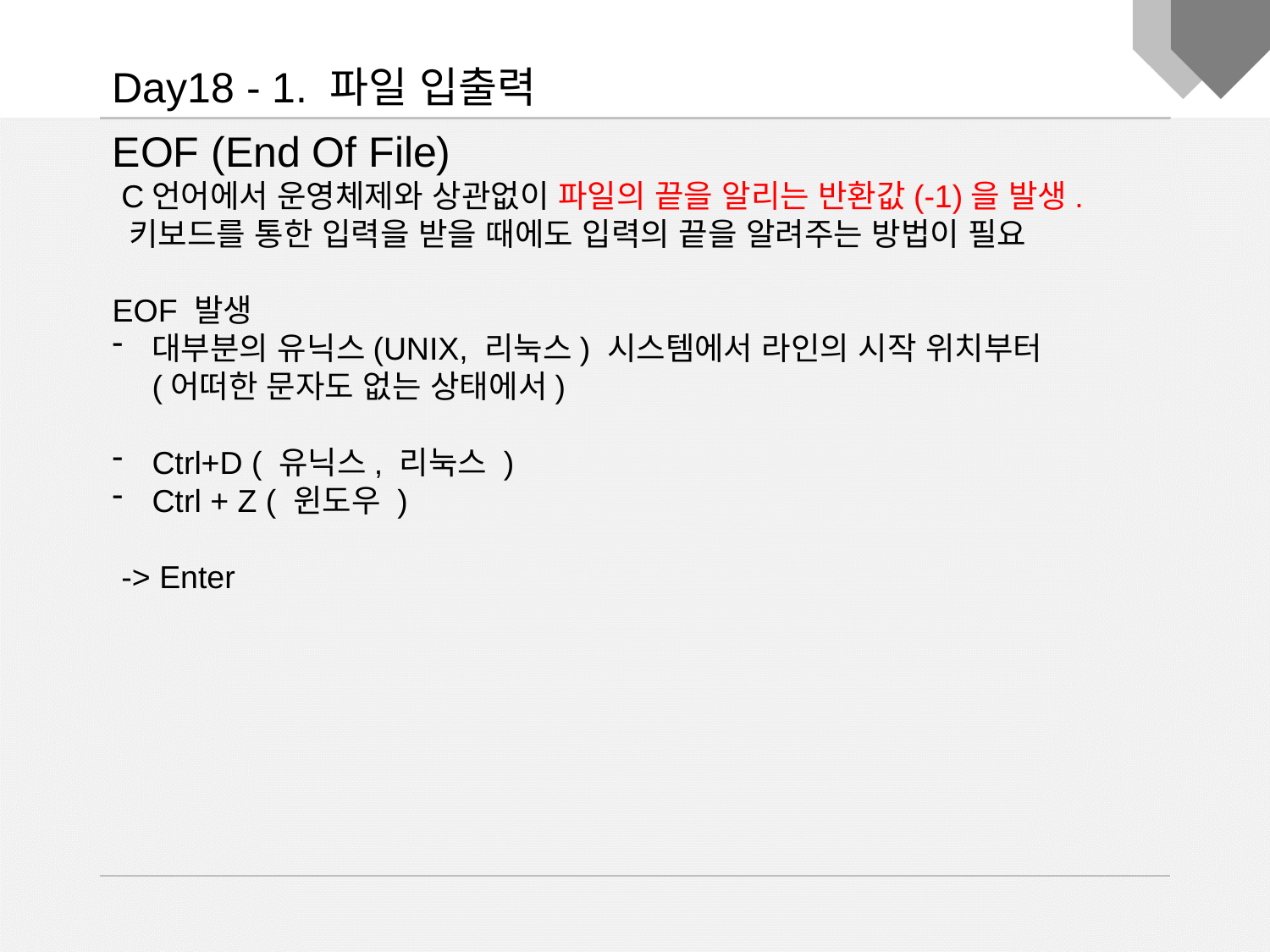

Day18 - 1. 파일 입출력
EOF (End Of File)
 C언어에서 운영체제와 상관없이 파일의 끝을 알리는 반환값(-1)을 발생.
 키보드를 통한 입력을 받을 때에도 입력의 끝을 알려주는 방법이 필요

EOF 발생
대부분의 유닉스(UNIX, 리눅스) 시스템에서 라인의 시작 위치부터
(어떠한 문자도 없는 상태에서)

Ctrl+D ( 유닉스, 리눅스 )
Ctrl + Z ( 윈도우 )

 -> Enter